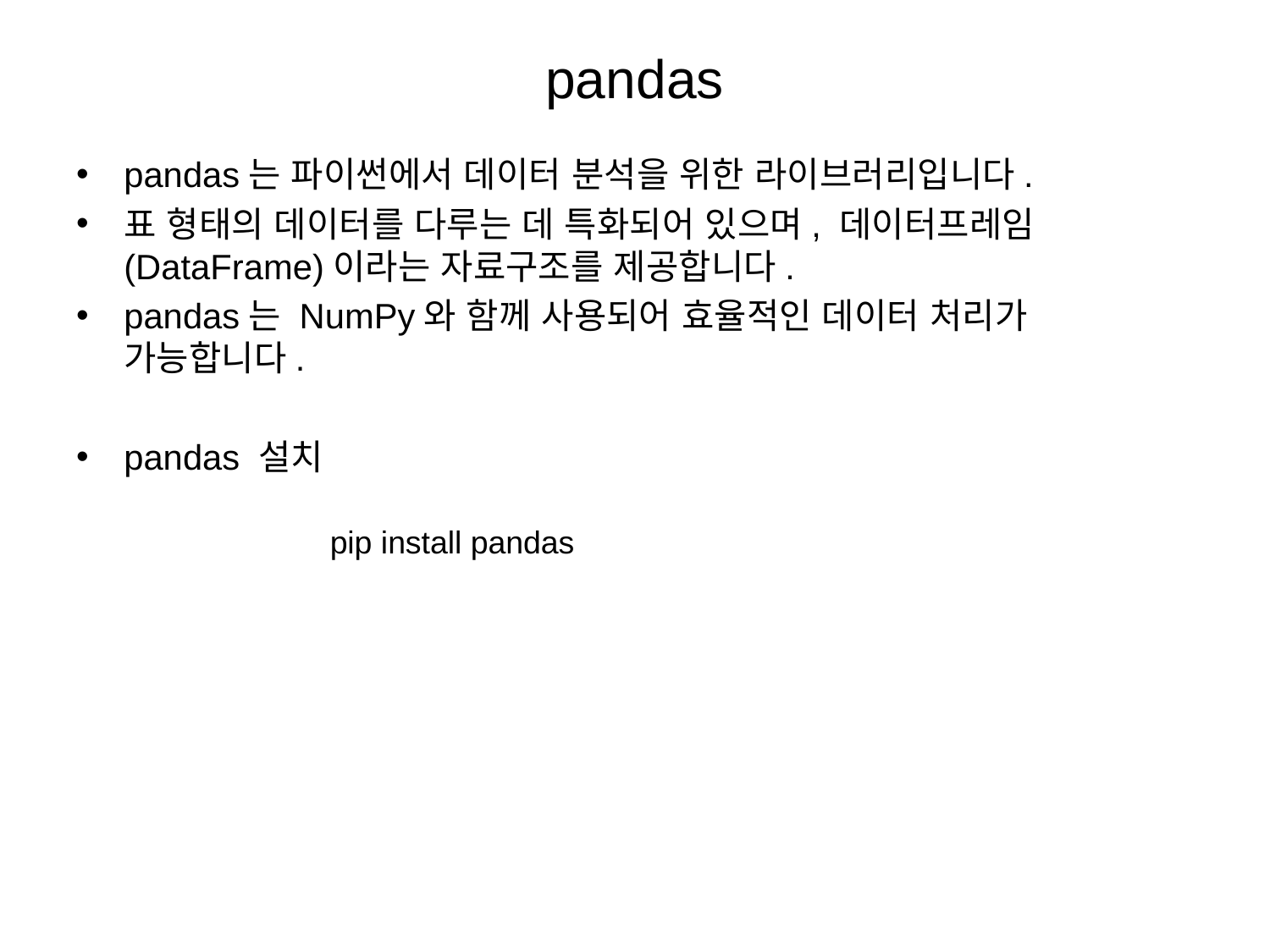

# pandas
pandas는 파이썬에서 데이터 분석을 위한 라이브러리입니다.
표 형태의 데이터를 다루는 데 특화되어 있으며, 데이터프레임(DataFrame)이라는 자료구조를 제공합니다.
pandas는 NumPy와 함께 사용되어 효율적인 데이터 처리가 가능합니다.

pandas 설치
pip install pandas